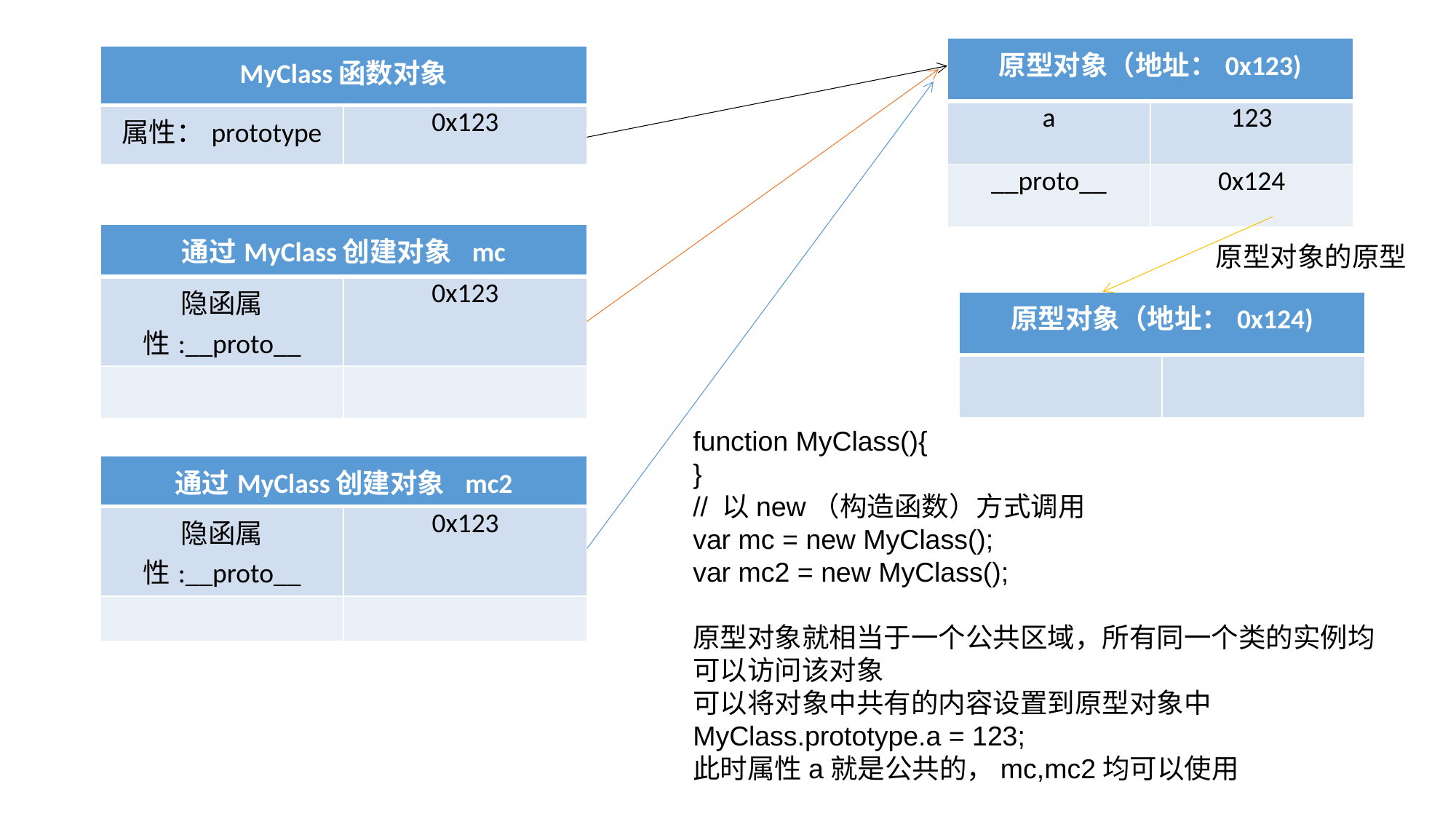

| 原型对象（地址：0x123) |  |
| --- | --- |
| a | 123 |
| \_\_proto\_\_ | 0x124 |
| MyClass函数对象 |  |
| --- | --- |
| 属性：prototype | 0x123 |
| 通过MyClass创建对象 mc |  |
| --- | --- |
| 隐函属性:\_\_proto\_\_ | 0x123 |
|  |  |
原型对象的原型
| 原型对象（地址：0x124) |  |
| --- | --- |
|  |  |
function MyClass(){
}
// 以new（构造函数）方式调用
var mc = new MyClass();
var mc2 = new MyClass();

原型对象就相当于一个公共区域，所有同一个类的实例均可以访问该对象
可以将对象中共有的内容设置到原型对象中
MyClass.prototype.a = 123;
此时属性a就是公共的，mc,mc2均可以使用
| 通过MyClass创建对象 mc2 |  |
| --- | --- |
| 隐函属性:\_\_proto\_\_ | 0x123 |
|  |  |